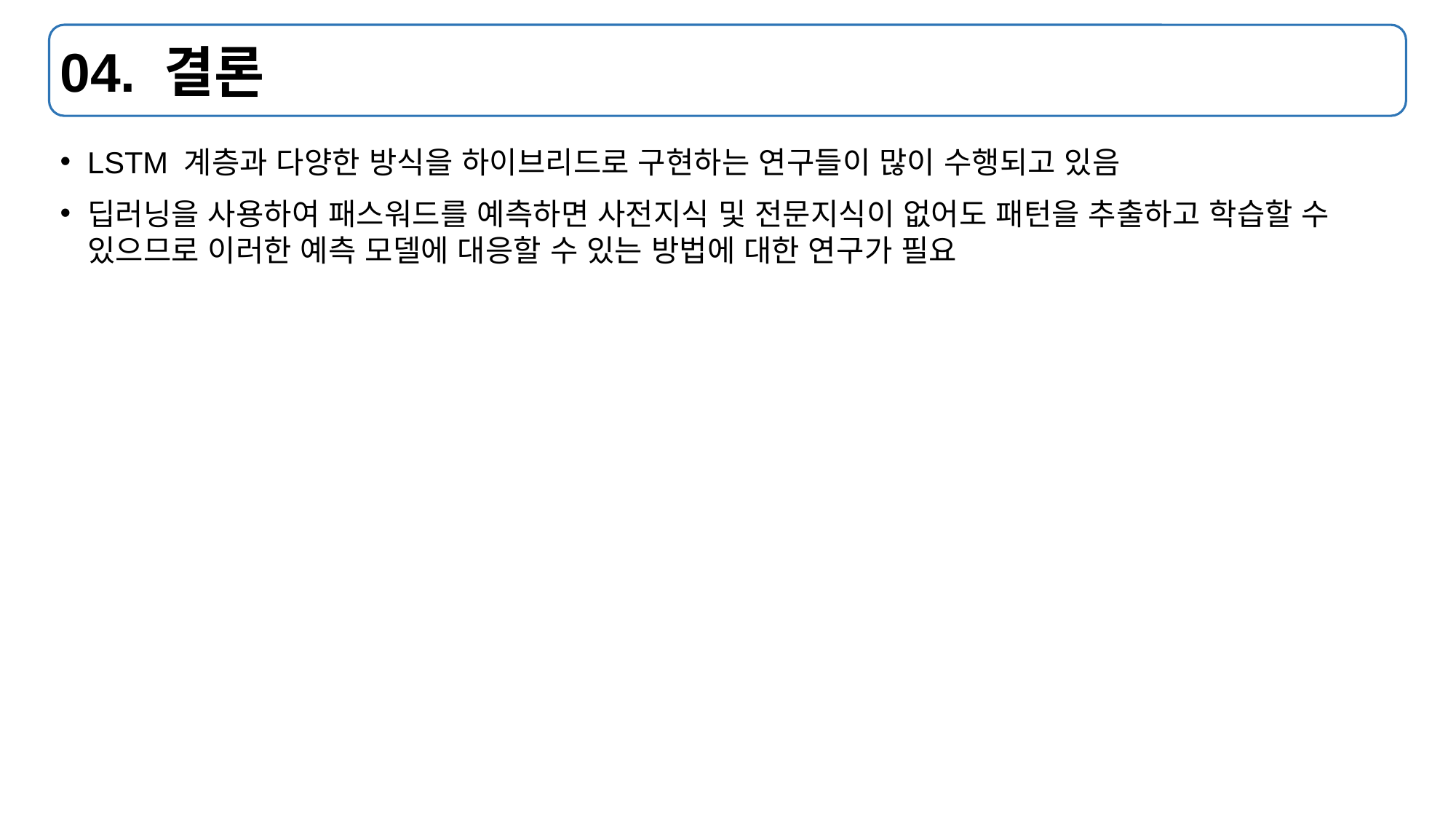

# 04. 결론
LSTM 계층과 다양한 방식을 하이브리드로 구현하는 연구들이 많이 수행되고 있음
딥러닝을 사용하여 패스워드를 예측하면 사전지식 및 전문지식이 없어도 패턴을 추출하고 학습할 수 있으므로 이러한 예측 모델에 대응할 수 있는 방법에 대한 연구가 필요